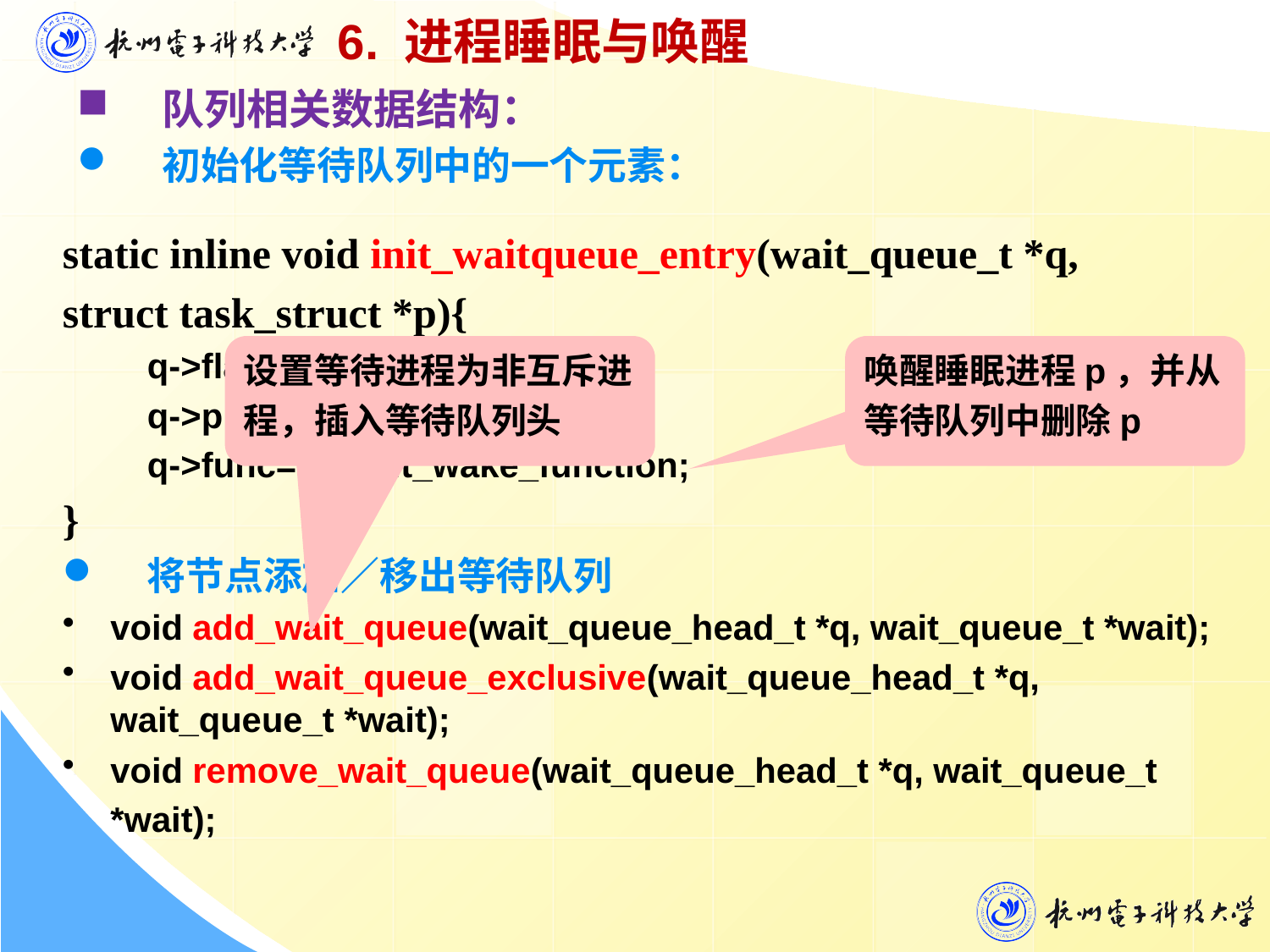

6. 进程睡眠与唤醒
队列相关数据结构：
初始化等待队列中的一个元素：
static inline void init_waitqueue_entry(wait_queue_t *q,
struct task_struct *p){
	q->flags=0;
	q->private=p;
	q->func=default_wake_function;
}
将节点添加／移出等待队列
void add_wait_queue(wait_queue_head_t *q, wait_queue_t *wait);
void add_wait_queue_exclusive(wait_queue_head_t *q, wait_queue_t *wait);
void remove_wait_queue(wait_queue_head_t *q, wait_queue_t *wait);
设置等待进程为非互斥进
程，插入等待队列头
唤醒睡眠进程p，并从
等待队列中删除p